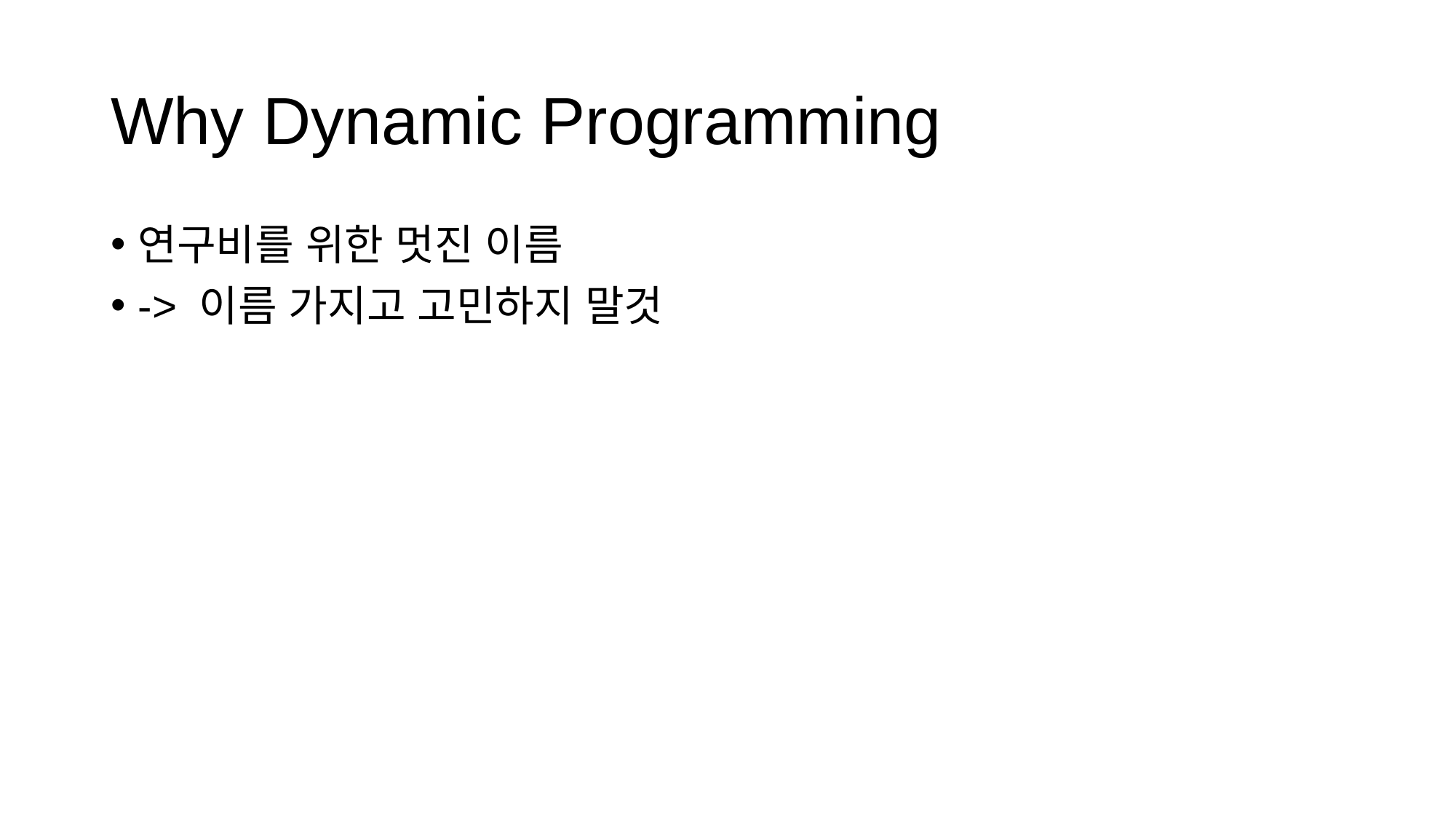

# Why Dynamic Programming
연구비를 위한 멋진 이름
-> 이름 가지고 고민하지 말것